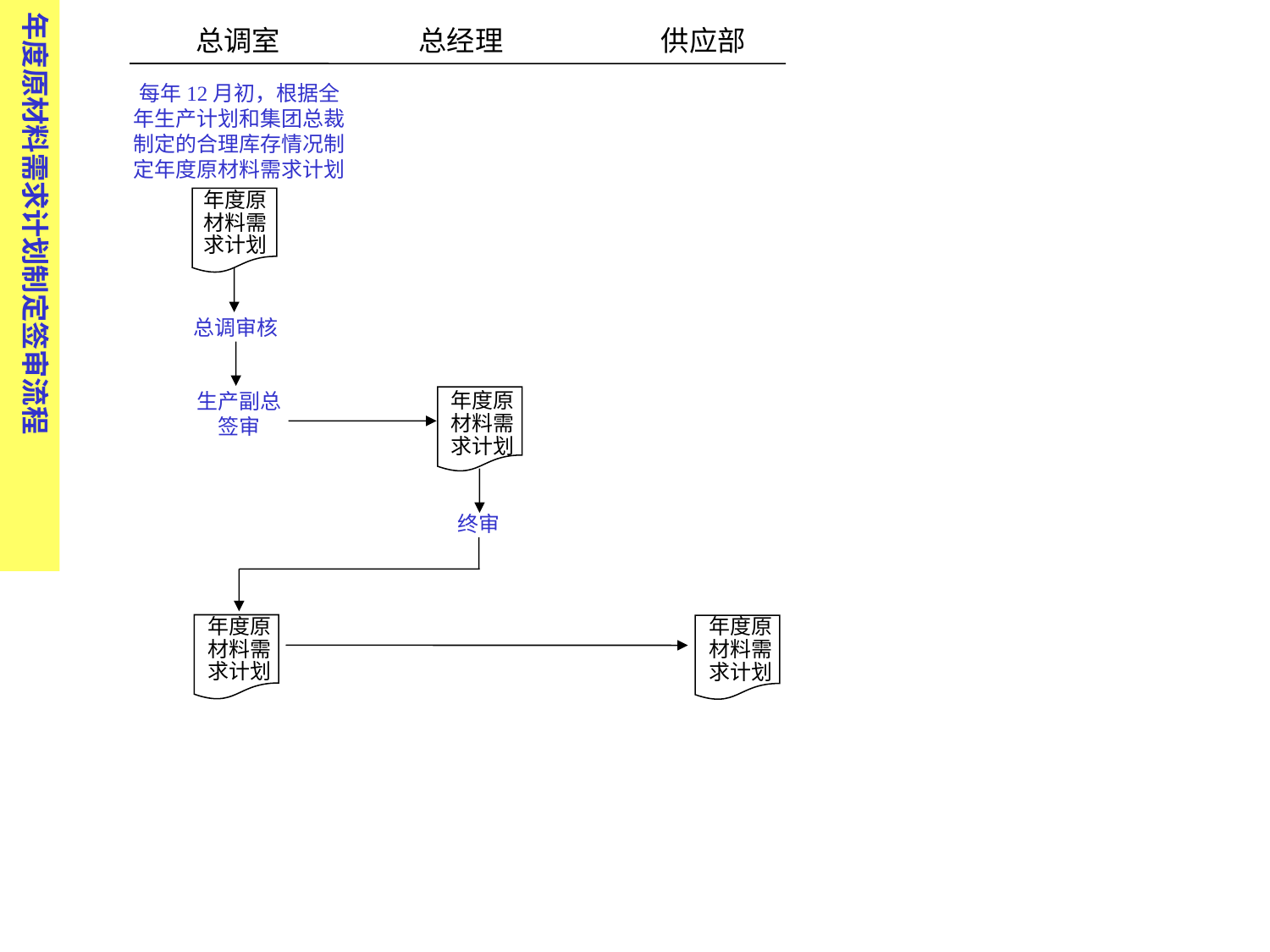

年度原材料需求计划制定签审流程
 总调室                      总经理                         供应部

每年12月初，根据全年生产计划和集团总裁制定的合理库存情况制定年度原材料需求计划
年度原材料需求计划

总调审核

生产副总签审
年度原材料需求计划

终审

年度原材料需求计划
年度原材料需求计划

78